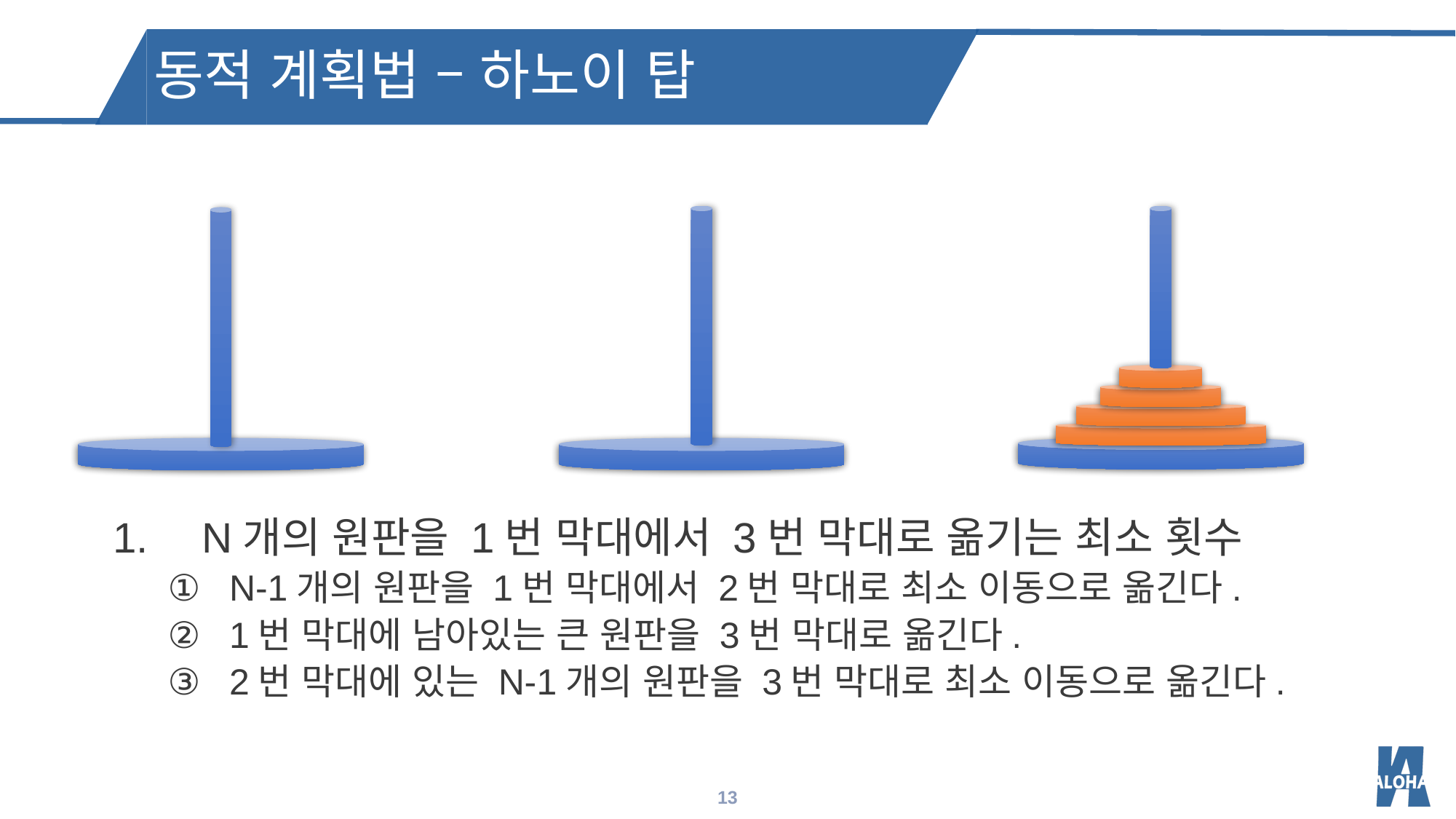

동적 계획법 – 하노이 탑

N개의 원판을 1번 막대에서 3번 막대로 옮기는 최소 횟수
N-1개의 원판을 1번 막대에서 2번 막대로 최소 이동으로 옮긴다.
1번 막대에 남아있는 큰 원판을 3번 막대로 옮긴다.
2번 막대에 있는 N-1개의 원판을 3번 막대로 최소 이동으로 옮긴다.
13